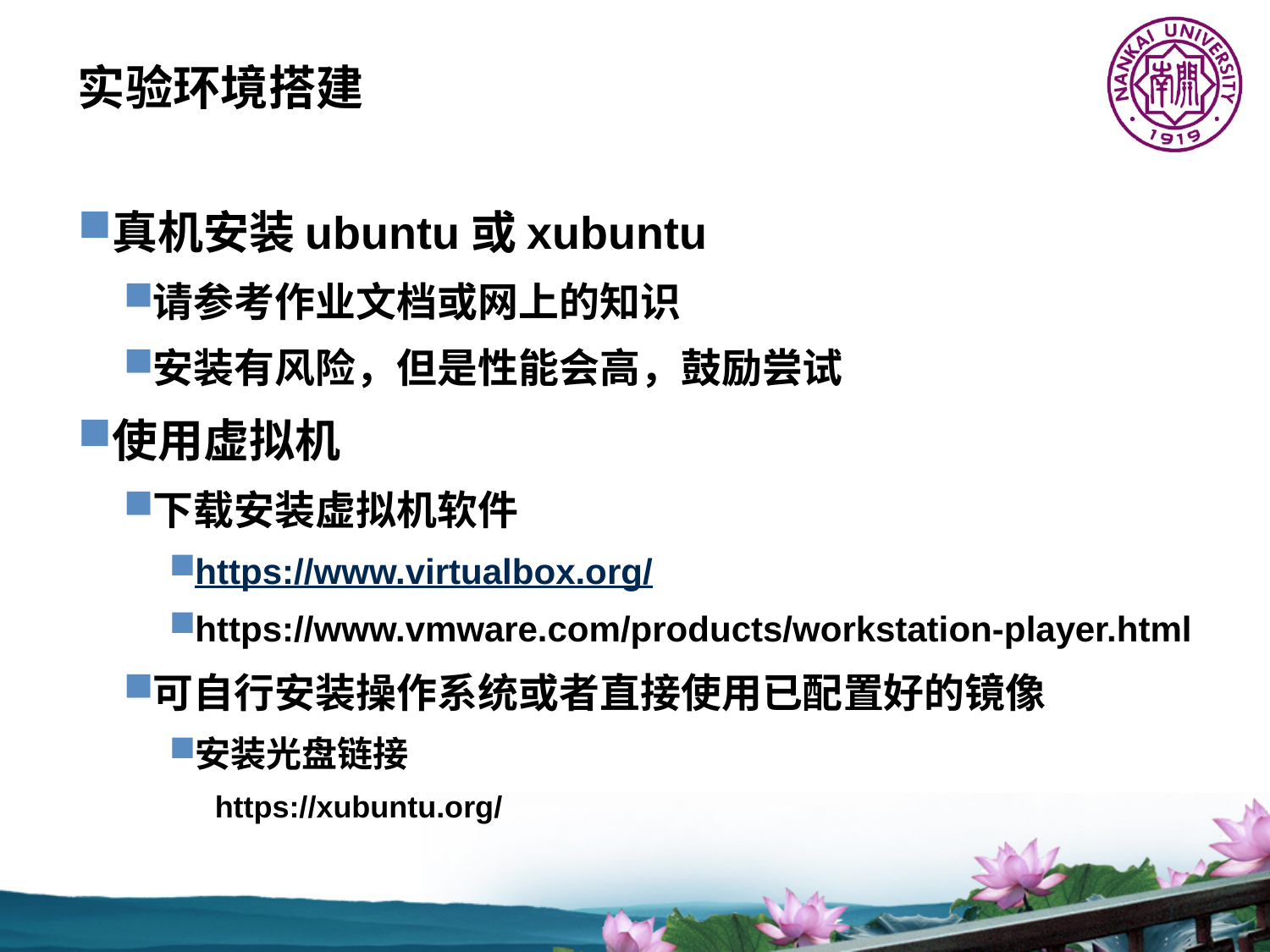

# 实验环境搭建
真机安装ubuntu或xubuntu
请参考作业文档或网上的知识
安装有风险，但是性能会高，鼓励尝试
使用虚拟机
下载安装虚拟机软件
https://www.virtualbox.org/
https://www.vmware.com/products/workstation-player.html
可自行安装操作系统或者直接使用已配置好的镜像
安装光盘链接
https://xubuntu.org/